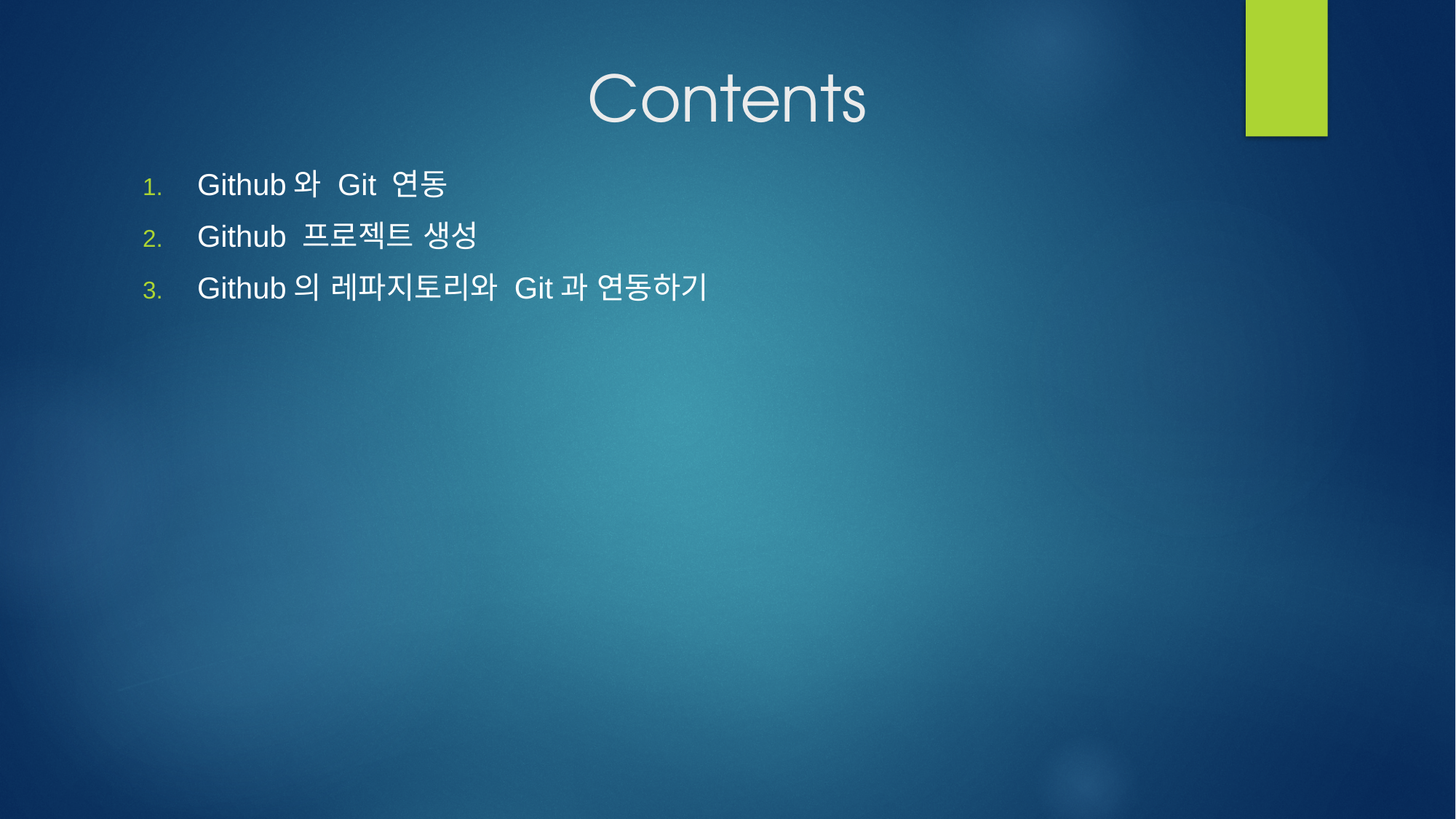

# Contents
Github와 Git 연동
Github 프로젝트 생성
Github의 레파지토리와 Git과 연동하기